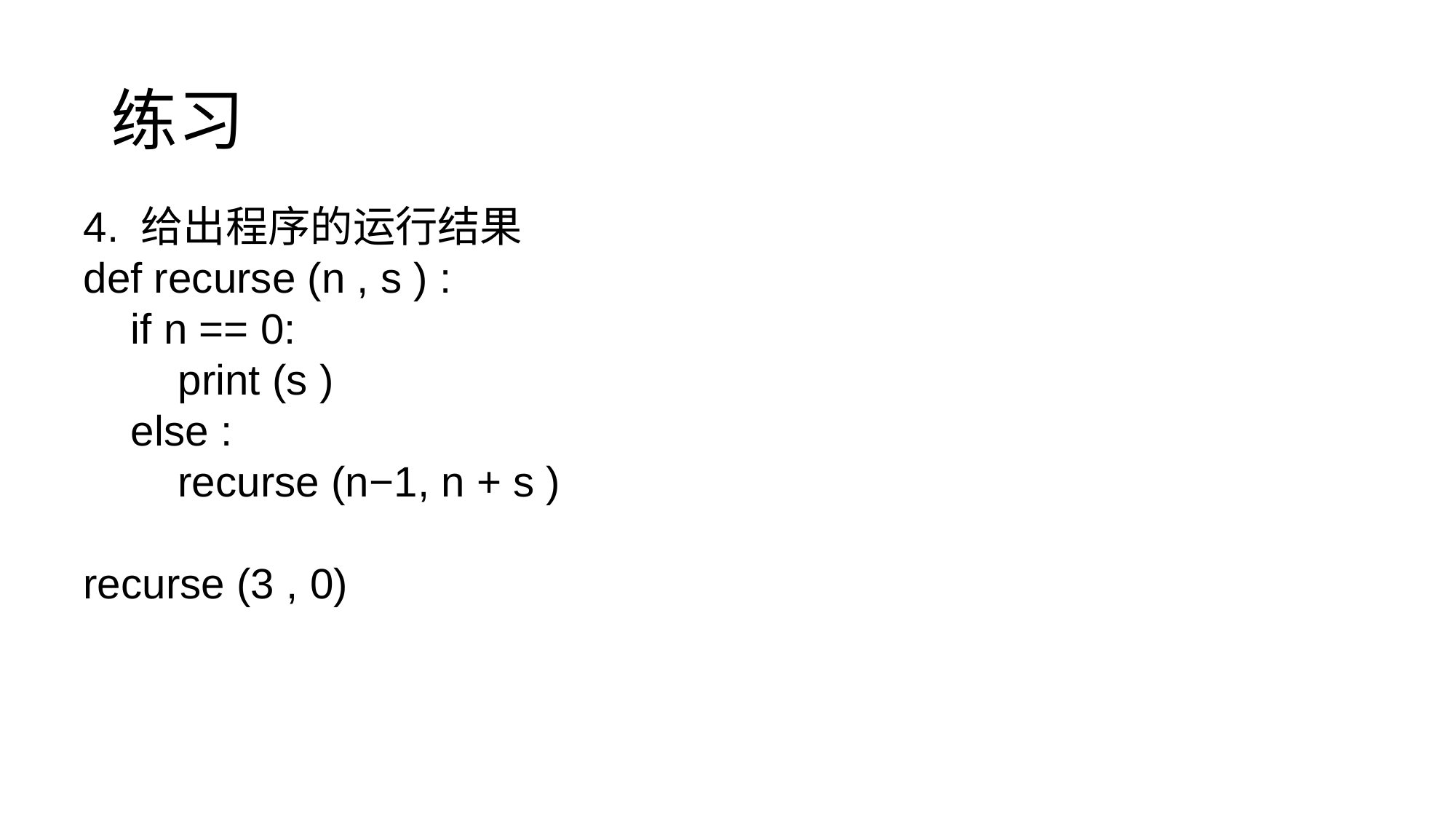

# 练习
4. 给出程序的运行结果
def recurse (n , s ) :
    if n == 0:
        print (s )
    else :
        recurse (n−1, n + s )

recurse (3 , 0)